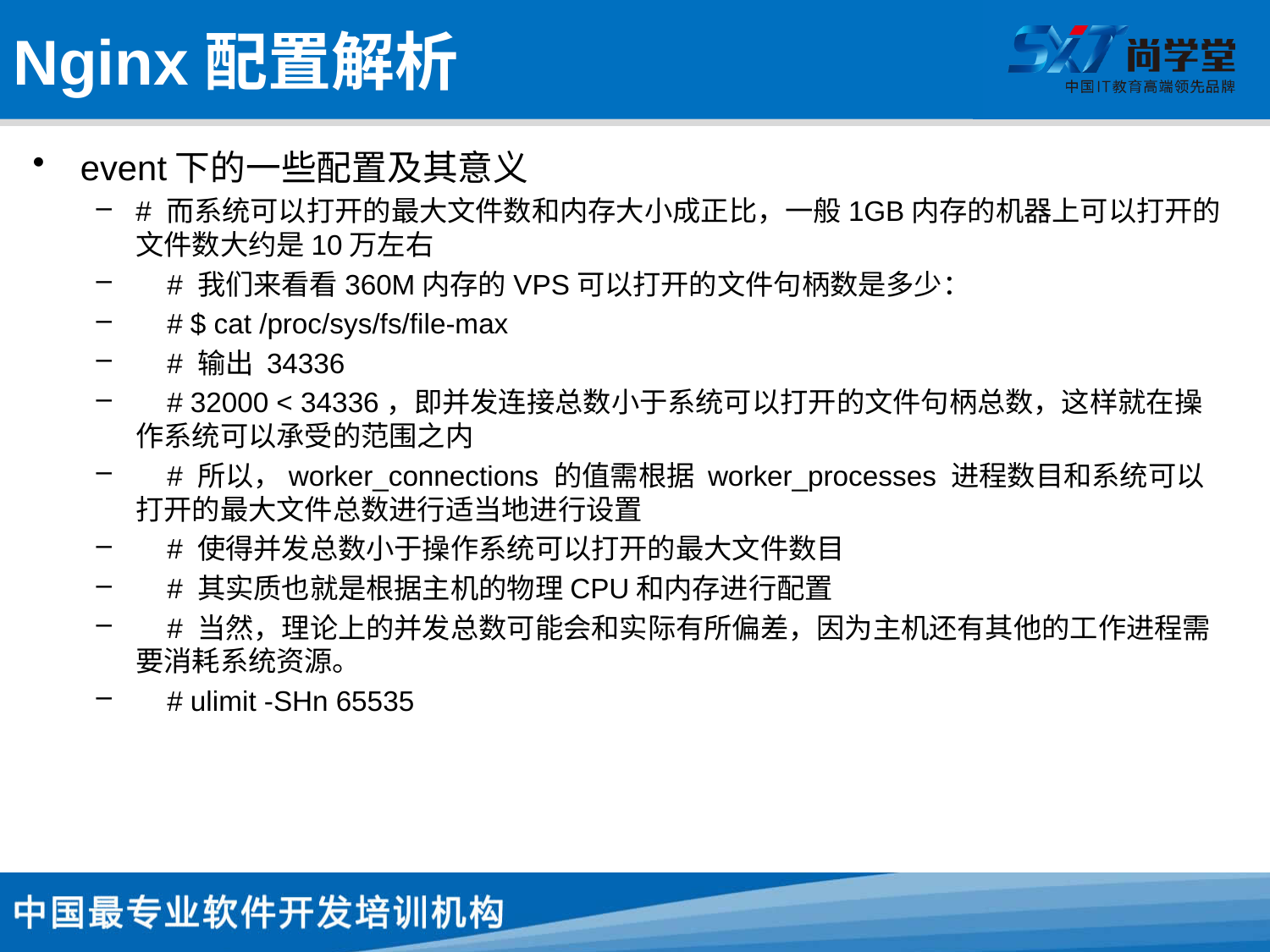

# Nginx配置解析
event下的一些配置及其意义
# 而系统可以打开的最大文件数和内存大小成正比，一般1GB内存的机器上可以打开的文件数大约是10万左右
    # 我们来看看360M内存的VPS可以打开的文件句柄数是多少：
    # $ cat /proc/sys/fs/file-max
    # 输出 34336
    # 32000 < 34336，即并发连接总数小于系统可以打开的文件句柄总数，这样就在操作系统可以承受的范围之内
    # 所以，worker_connections 的值需根据 worker_processes 进程数目和系统可以打开的最大文件总数进行适当地进行设置
    # 使得并发总数小于操作系统可以打开的最大文件数目
    # 其实质也就是根据主机的物理CPU和内存进行配置
    # 当然，理论上的并发总数可能会和实际有所偏差，因为主机还有其他的工作进程需要消耗系统资源。
    # ulimit -SHn 65535